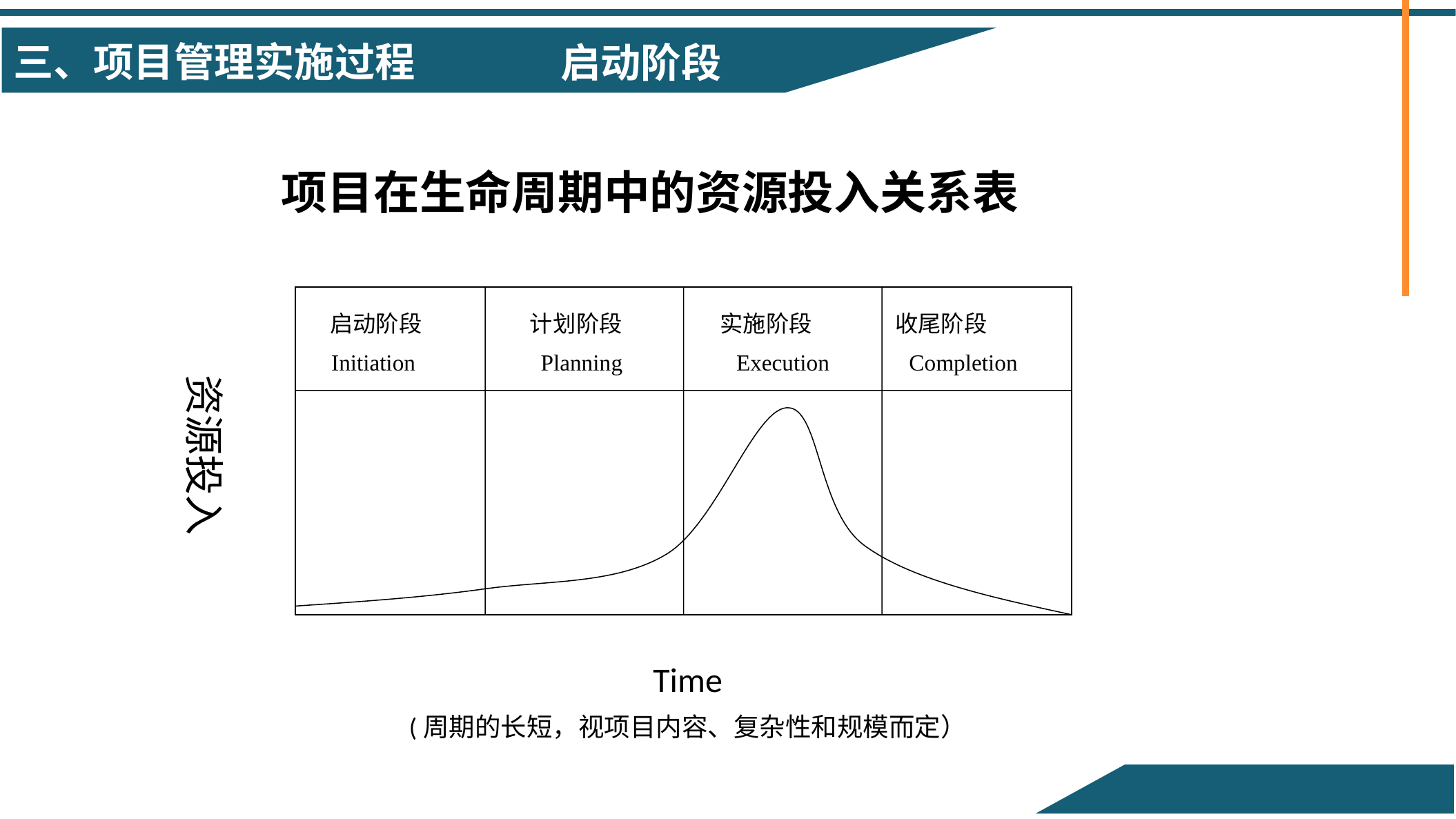

启动阶段
项目在生命周期中的资源投入关系表

  启动阶段                     计划阶段                   实施阶段                收尾阶段
   Initiation                      Planning                    Execution              Completion

资源投入

Time
(周期的长短，视项目内容、复杂性和规模而定）